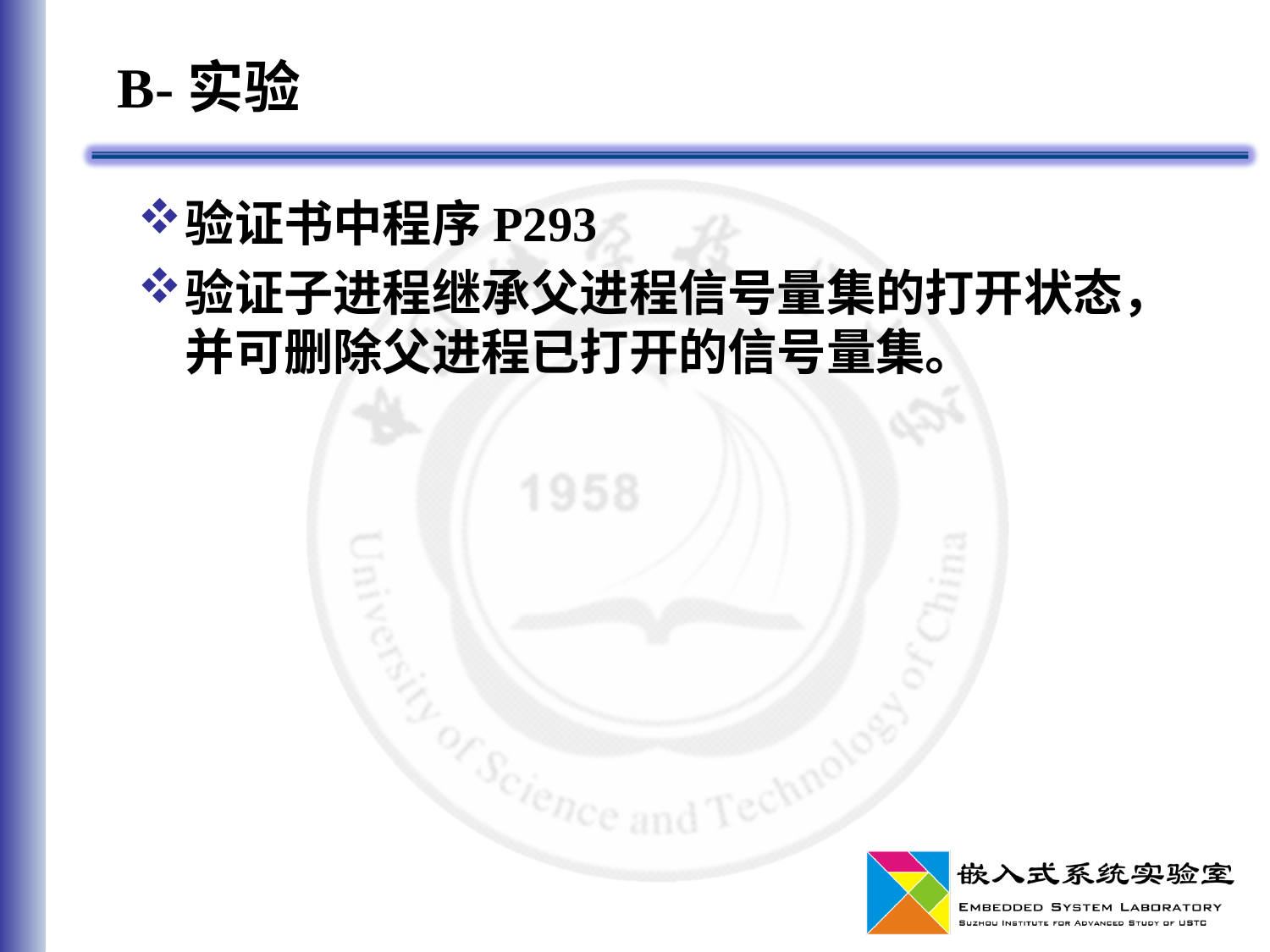

# B-实验
验证书中程序P293
验证子进程继承父进程信号量集的打开状态，并可删除父进程已打开的信号量集。